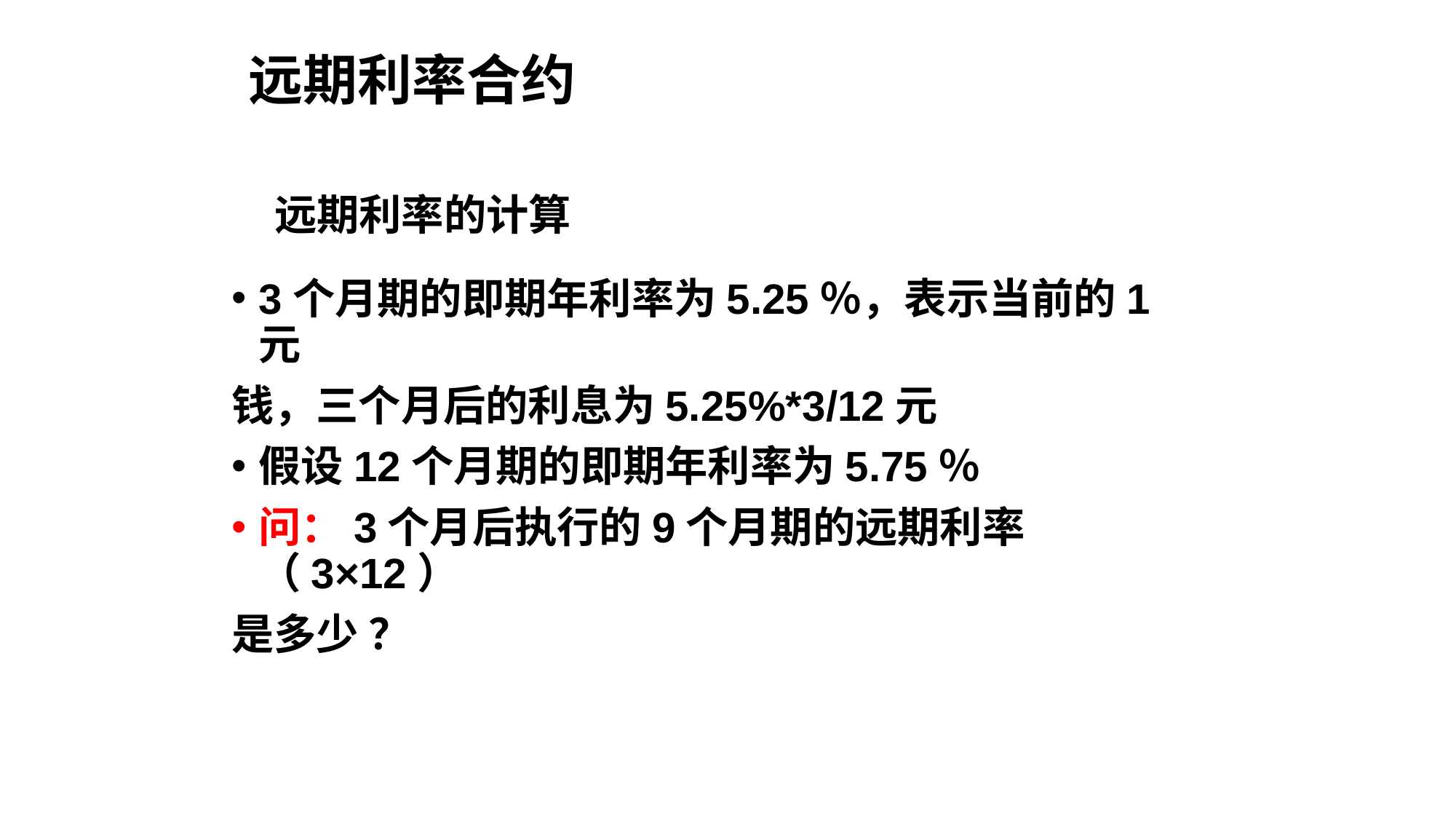

远期利率合约
# 远期利率的计算
3个月期的即期年利率为5.25％，表示当前的1元
钱，三个月后的利息为5.25%*3/12元
假设12个月期的即期年利率为5.75％
问：3个月后执行的9个月期的远期利率（3×12）
是多少 ？